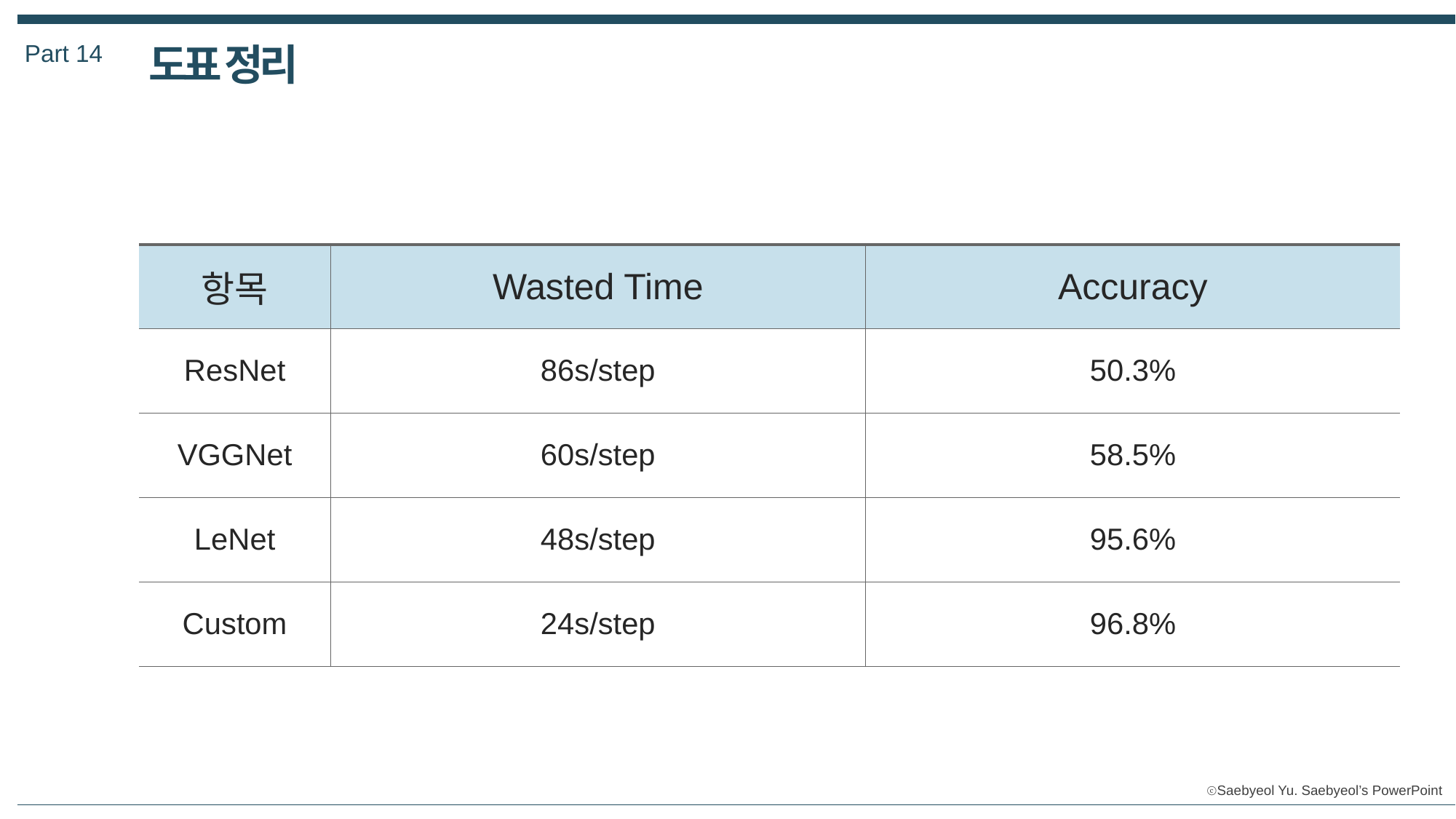

Part 14
도표 정리
| 항목 | Wasted Time | Accuracy |
| --- | --- | --- |
| ResNet | 86s/step | 50.3% |
| VGGNet | 60s/step | 58.5% |
| LeNet | 48s/step | 95.6% |
| Custom | 24s/step | 96.8% |